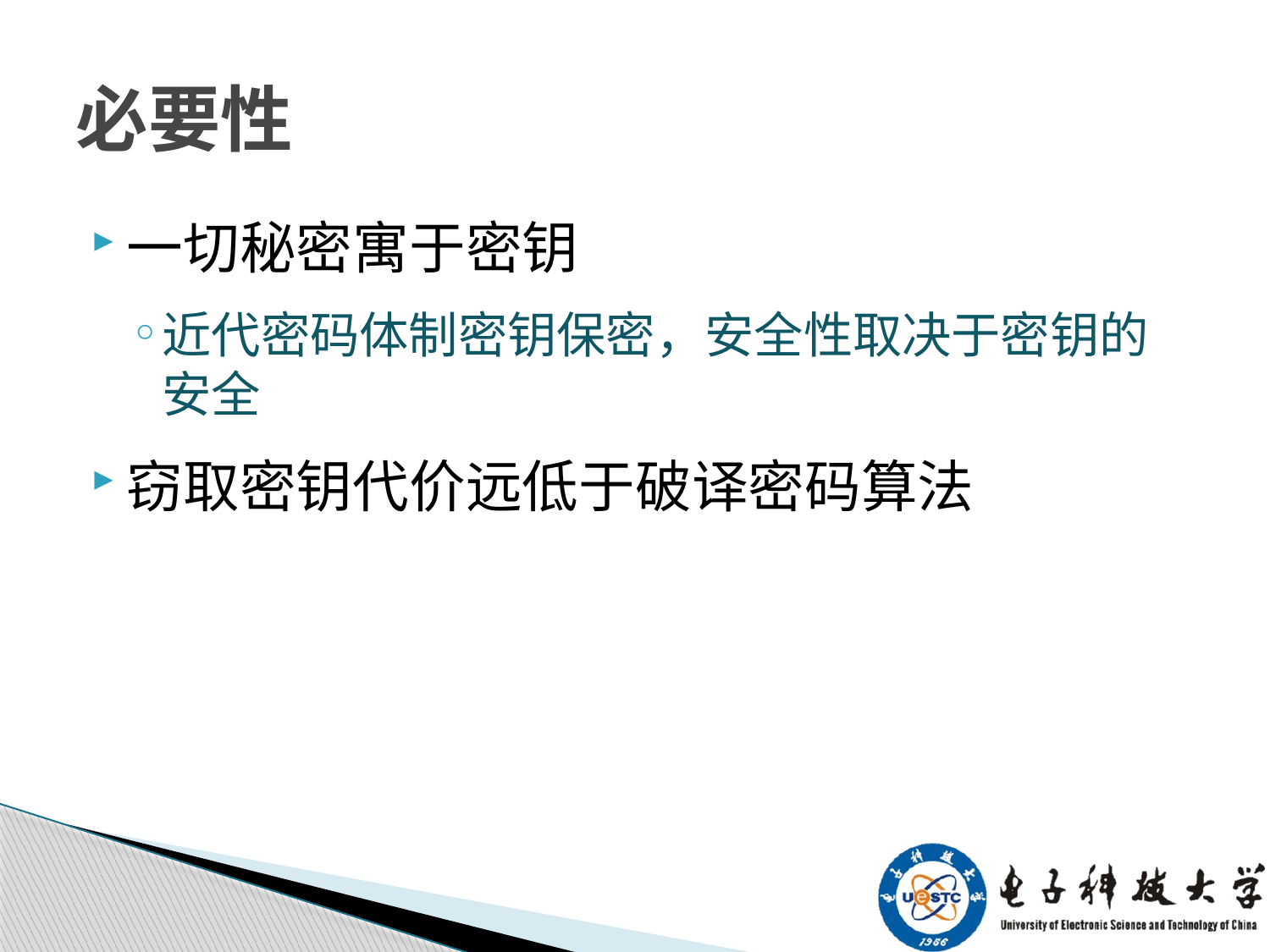

# 必要性
一切秘密寓于密钥
近代密码体制密钥保密，安全性取决于密钥的安全
窃取密钥代价远低于破译密码算法